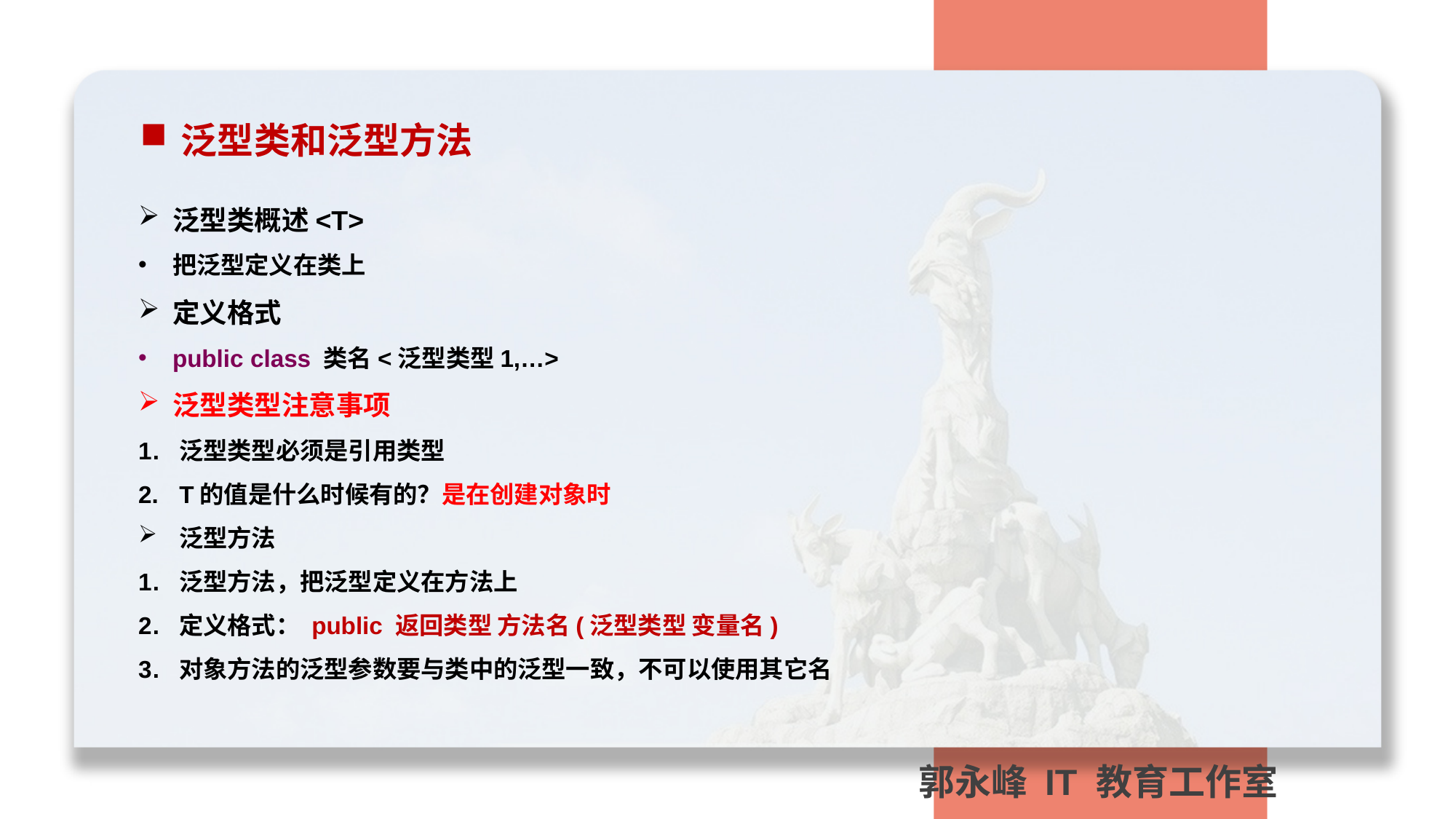

泛型类和泛型方法
泛型类概述<T>
把泛型定义在类上
定义格式
public class 类名<泛型类型1,…>
泛型类型注意事项
泛型类型必须是引用类型
T的值是什么时候有的？是在创建对象时
泛型方法
泛型方法，把泛型定义在方法上
定义格式： public 返回类型 方法名(泛型类型 变量名)
对象方法的泛型参数要与类中的泛型一致，不可以使用其它名